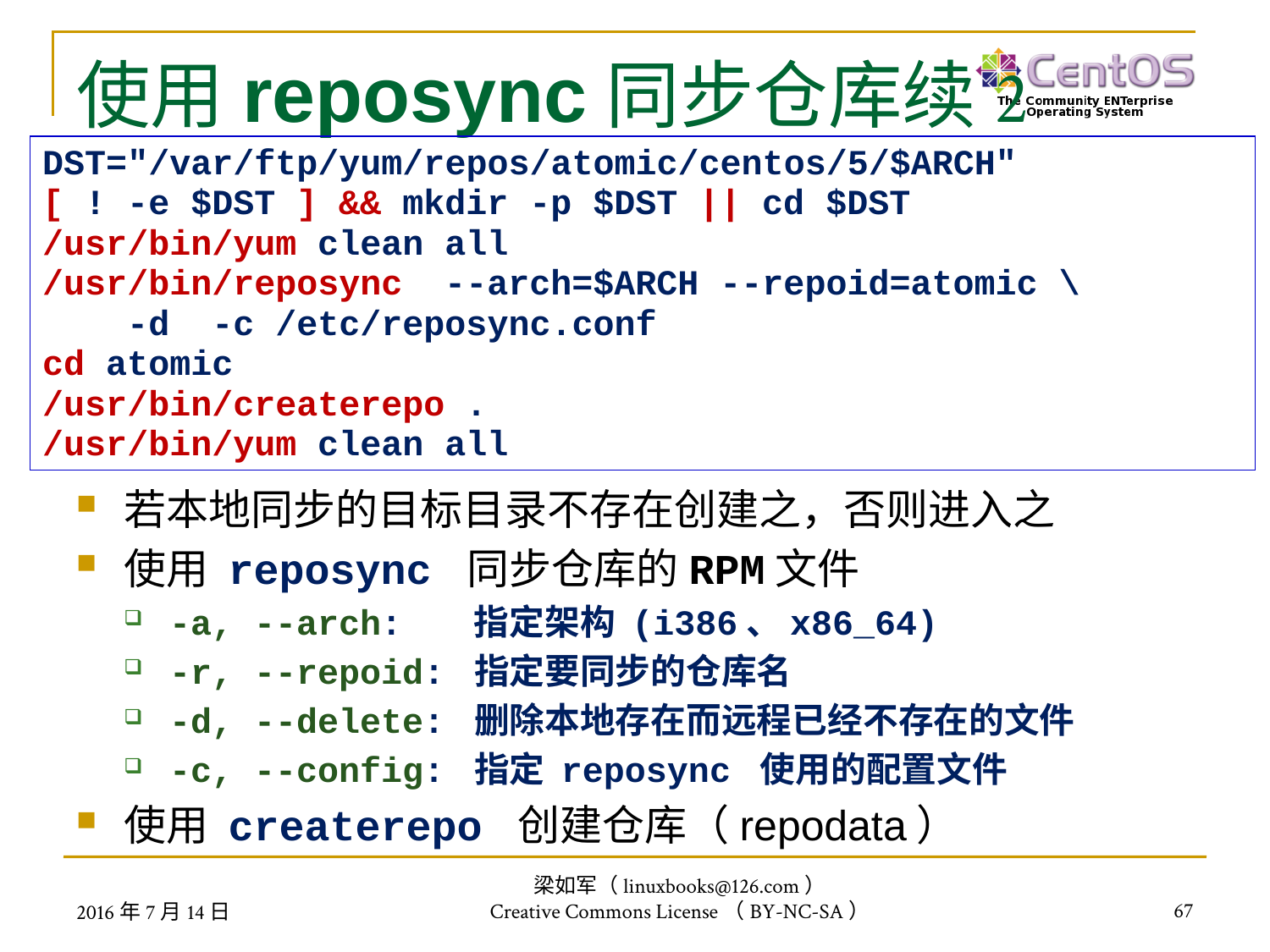

# 使用reposync同步仓库续2
DST="/var/ftp/yum/repos/atomic/centos/5/$ARCH"
[ ! -e $DST ] && mkdir -p $DST || cd $DST
/usr/bin/yum clean all
/usr/bin/reposync  --arch=$ARCH --repoid=atomic \
    -d  -c /etc/reposync.conf
cd atomic
/usr/bin/createrepo .
/usr/bin/yum clean all
若本地同步的目标目录不存在创建之，否则进入之
使用 reposync 同步仓库的RPM文件
-a, --arch:   指定架构 (i386、x86_64)
-r, --repoid: 指定要同步的仓库名
-d, --delete: 删除本地存在而远程已经不存在的文件
-c, --config: 指定 reposync 使用的配置文件
使用 createrepo 创建仓库（repodata）
梁如军（linuxbooks@126.com）
Creative Commons License（BY-NC-SA）
2016年7月14日
67